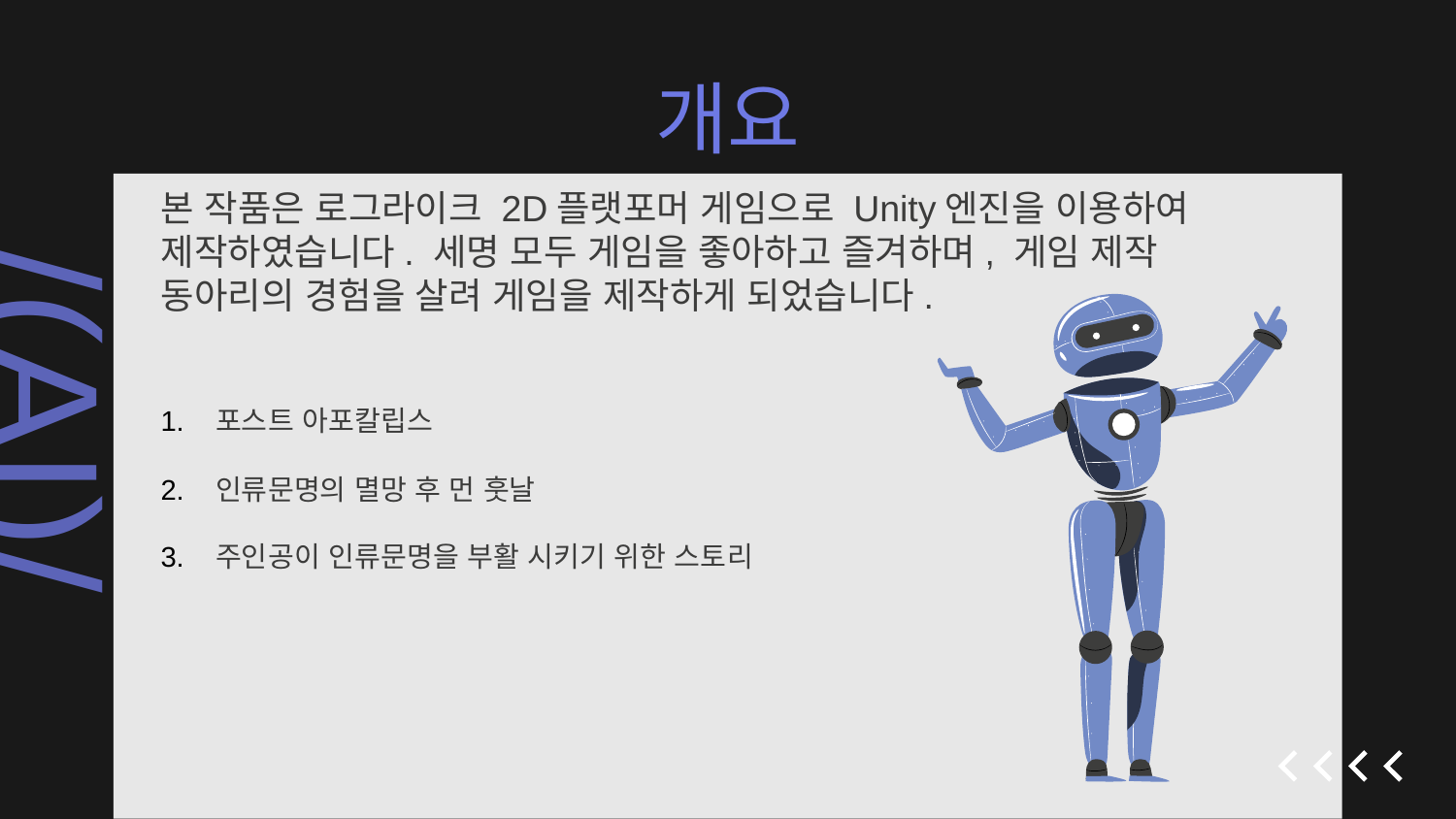

# 개요
본 작품은 로그라이크 2D플랫포머 게임으로 Unity엔진을 이용하여 제작하였습니다. 세명 모두 게임을 좋아하고 즐겨하며, 게임 제작 동아리의 경험을 살려 게임을 제작하게 되었습니다.

포스트 아포칼립스

인류문명의 멸망 후 먼 훗날

주인공이 인류문명을 부활 시키기 위한 스토리